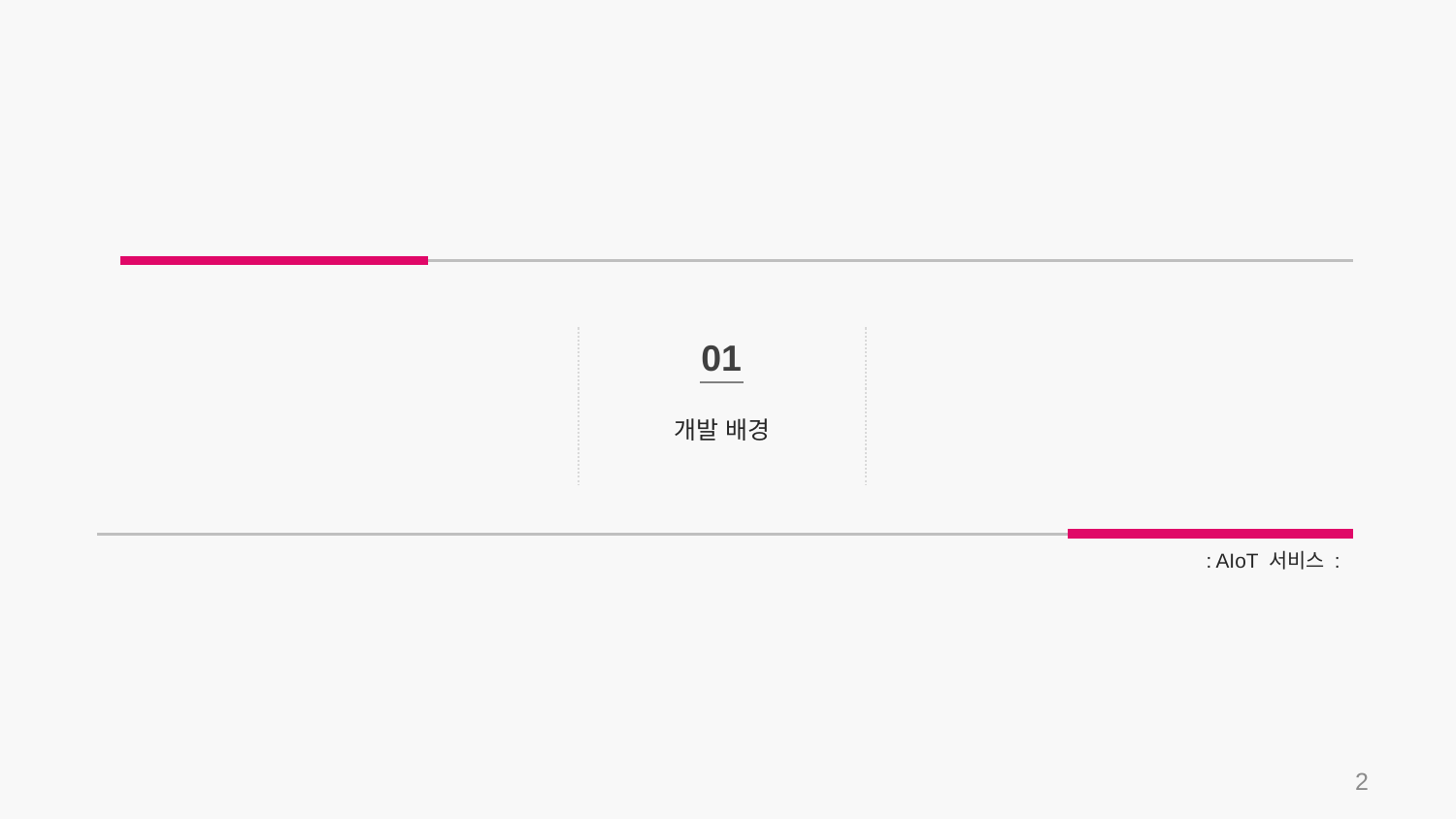

01
개발 배경
: AIoT 서비스 :
2